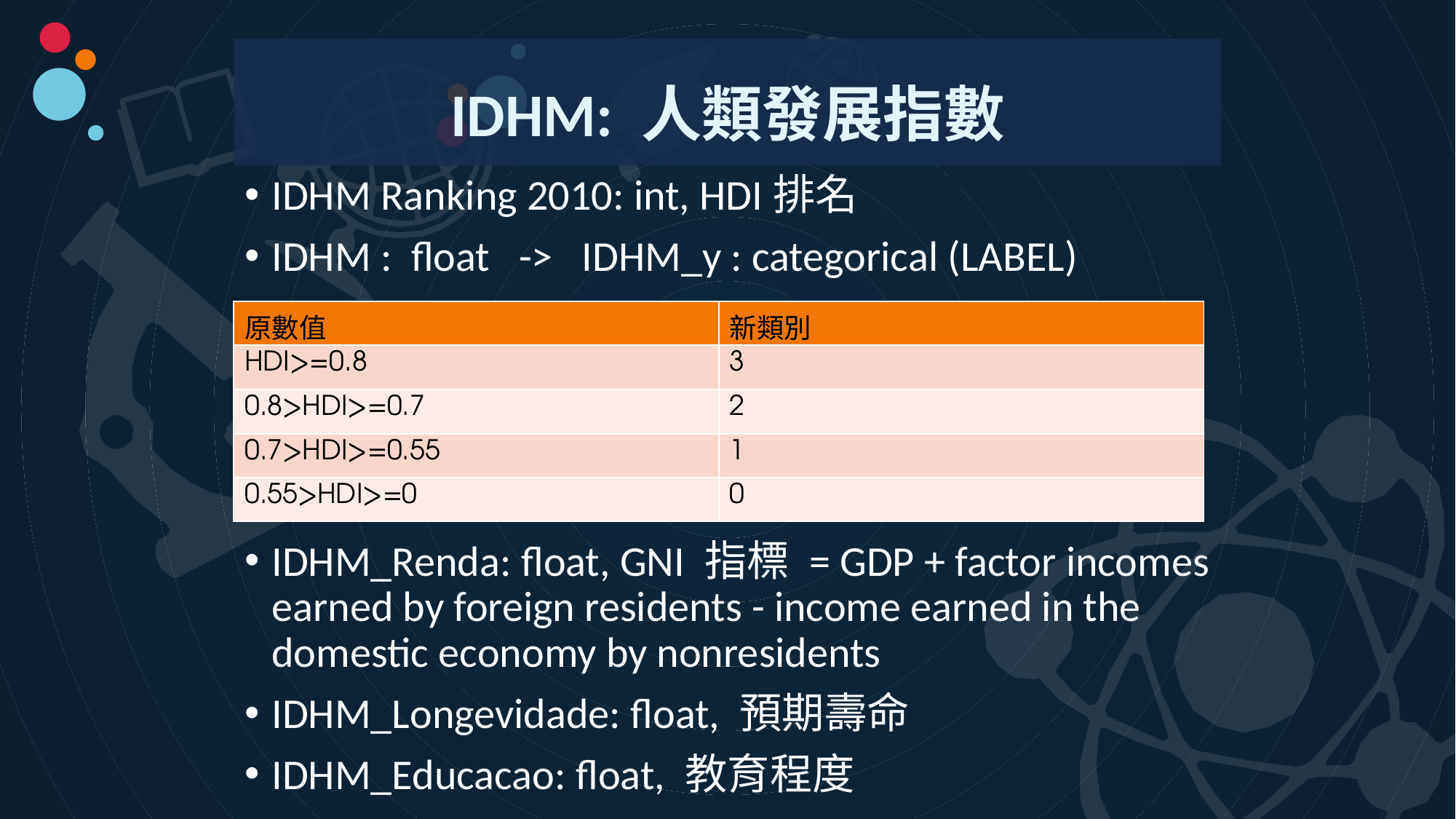

IDHM: 人類發展指數
IDHM Ranking 2010: int, HDI排名
IDHM :  float   ->   IDHM_y : categorical (LABEL)

IDHM_Renda: float, GNI 指標 = GDP + factor incomes earned by foreign residents - income earned in the domestic economy by nonresidents
IDHM_Longevidade: float, 預期壽命
IDHM_Educacao: float, 教育程度
| 原數值 | 新類別 |
| --- | --- |
| HDI>=0.8 | 3 |
| 0.8>HDI>=0.7 | 2 |
| 0.7>HDI>=0.55 | 1 |
| 0.55>HDI>=0 | 0 |